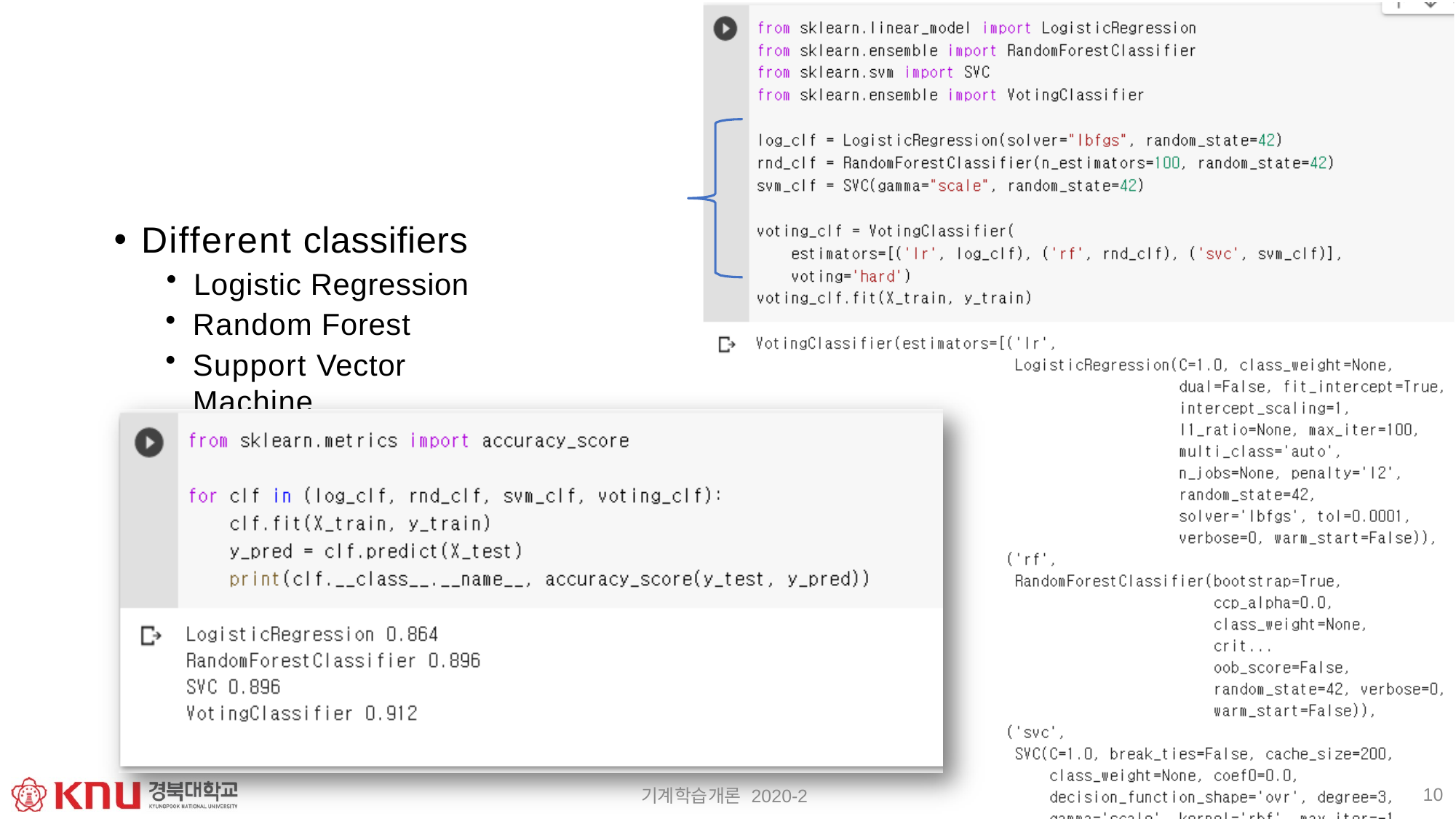

Different classifiers
Logistic Regression
Random Forest
Support Vector Machine
10
기계학습개론 2020-2